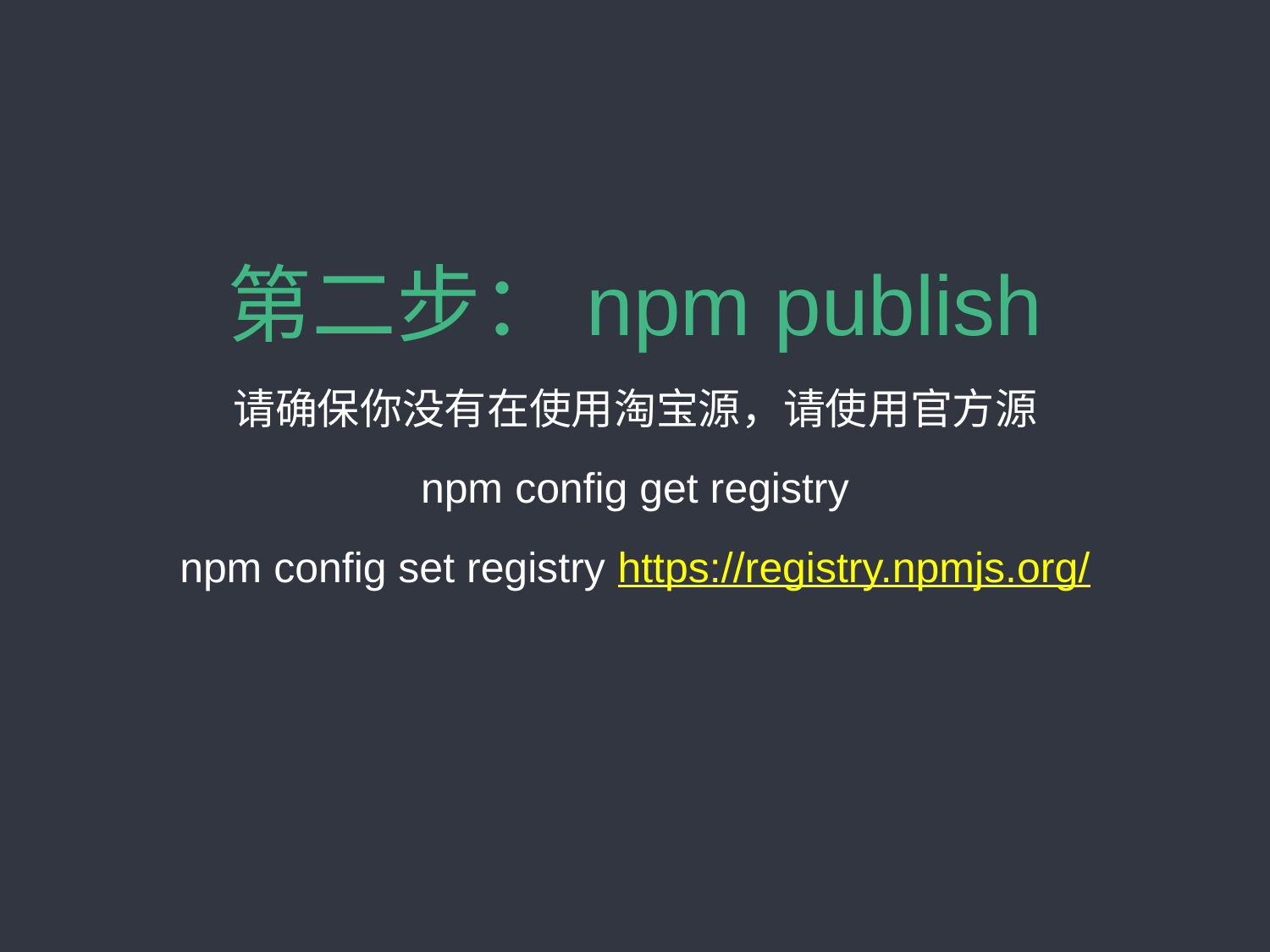

# 第二步：npm publish
请确保你没有在使用淘宝源，请使用官方源
npm config get registry
npm config set registry https://registry.npmjs.org/